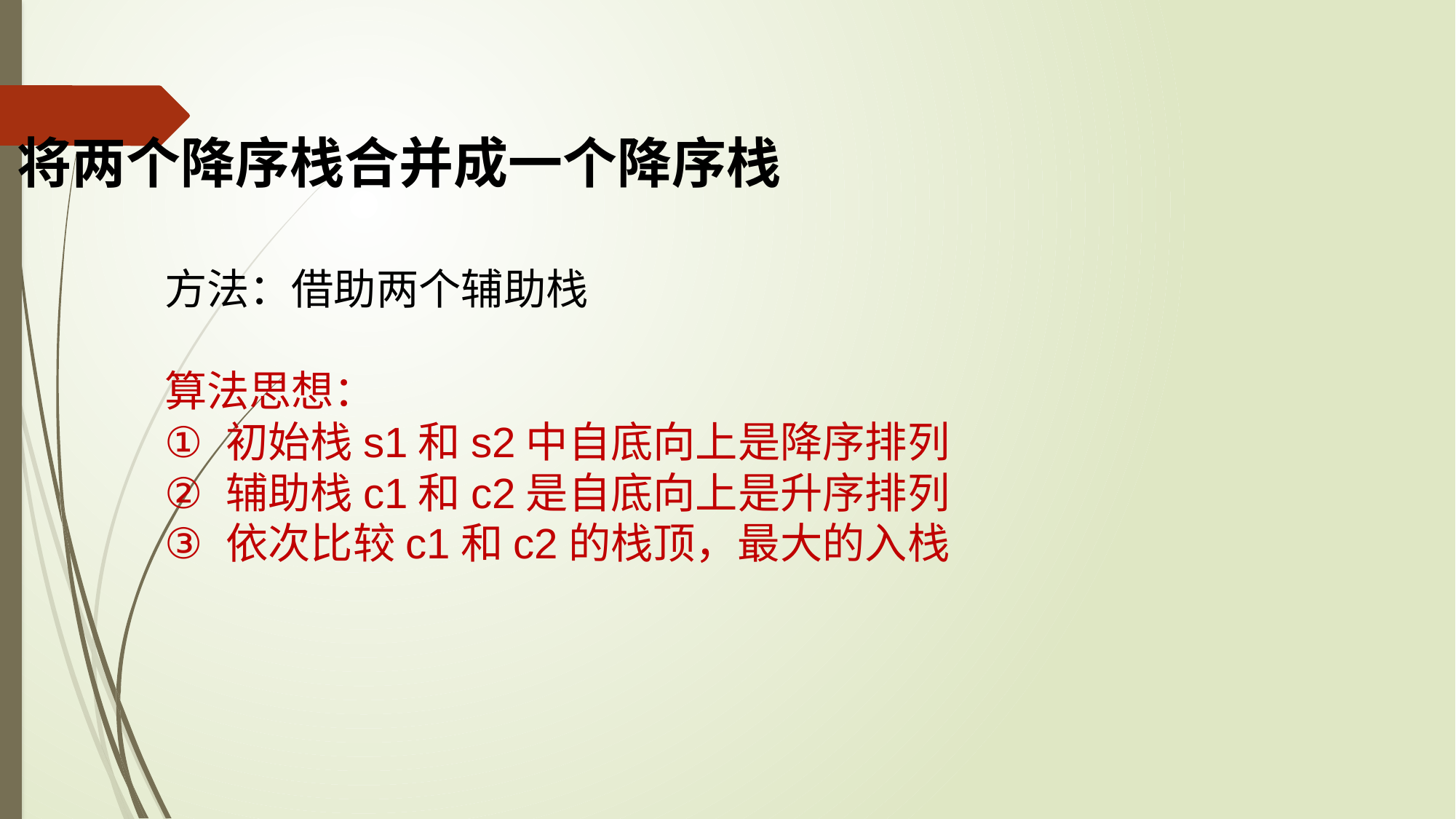

将两个降序栈合并成一个降序栈
方法：借助两个辅助栈

算法思想：
初始栈s1和s2中自底向上是降序排列
辅助栈c1和c2是自底向上是升序排列
依次比较c1和c2的栈顶，最大的入栈